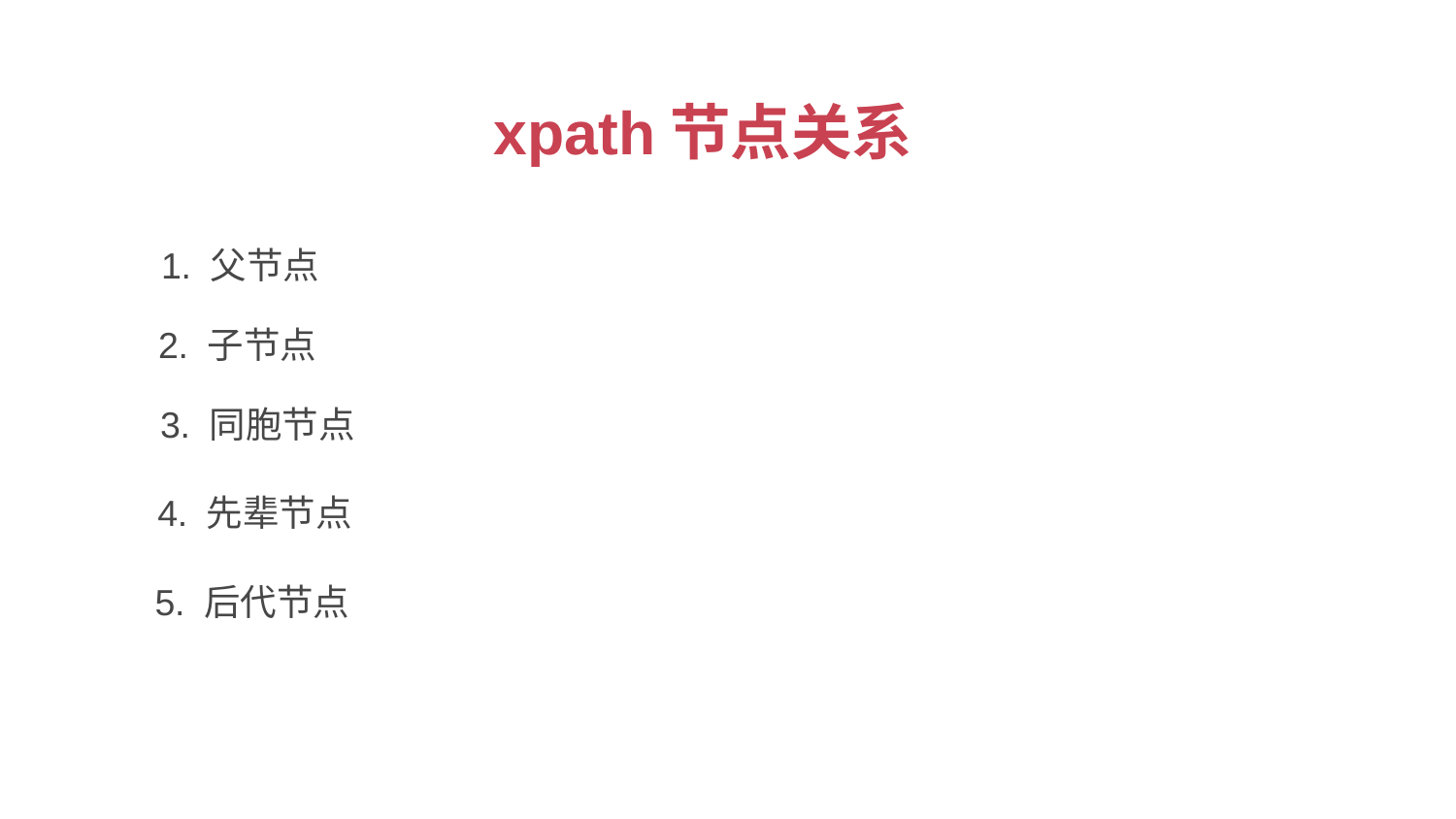

xpath节点关系
1. 父节点
2. 子节点
3. 同胞节点
4. 先辈节点
5. 后代节点